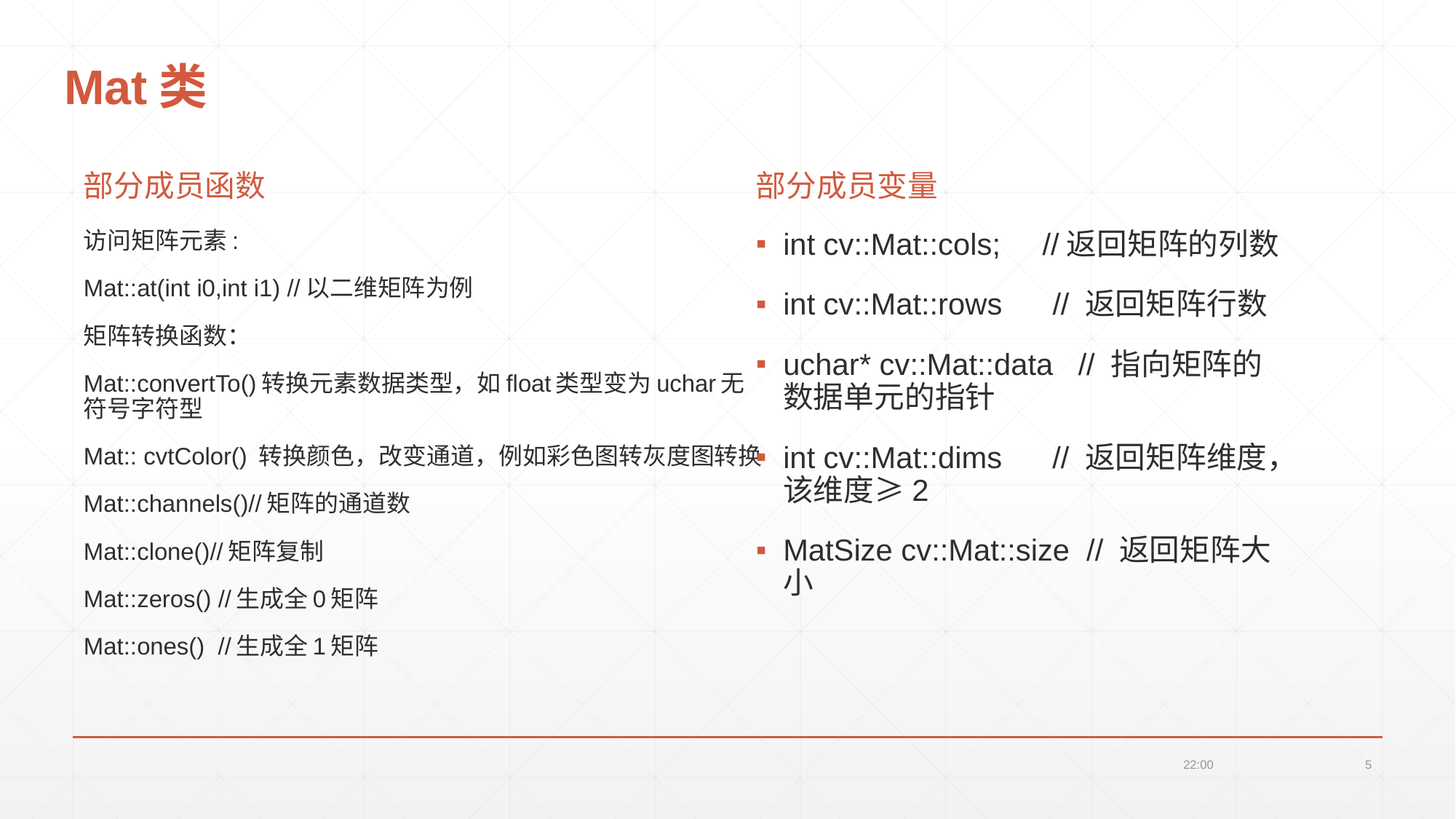

# Mat类
部分成员变量
部分成员函数
int cv::Mat::cols;     //返回矩阵的列数
int cv::Mat::rows      // 返回矩阵行数
uchar* cv::Mat::data   // 指向矩阵的数据单元的指针
int cv::Mat::dims      // 返回矩阵维度，该维度≥2
MatSize cv::Mat::size  // 返回矩阵大小
访问矩阵元素:
Mat::at(int i0,int i1) //以二维矩阵为例
矩阵转换函数：
Mat::convertTo()转换元素数据类型，如float类型变为uchar无符号字符型
Mat:: cvtColor() 转换颜色，改变通道，例如彩色图转灰度图转换
Mat::channels()//矩阵的通道数
Mat::clone()//矩阵复制
Mat::zeros() //生成全0矩阵
Mat::ones()  //生成全1矩阵

22:00
5